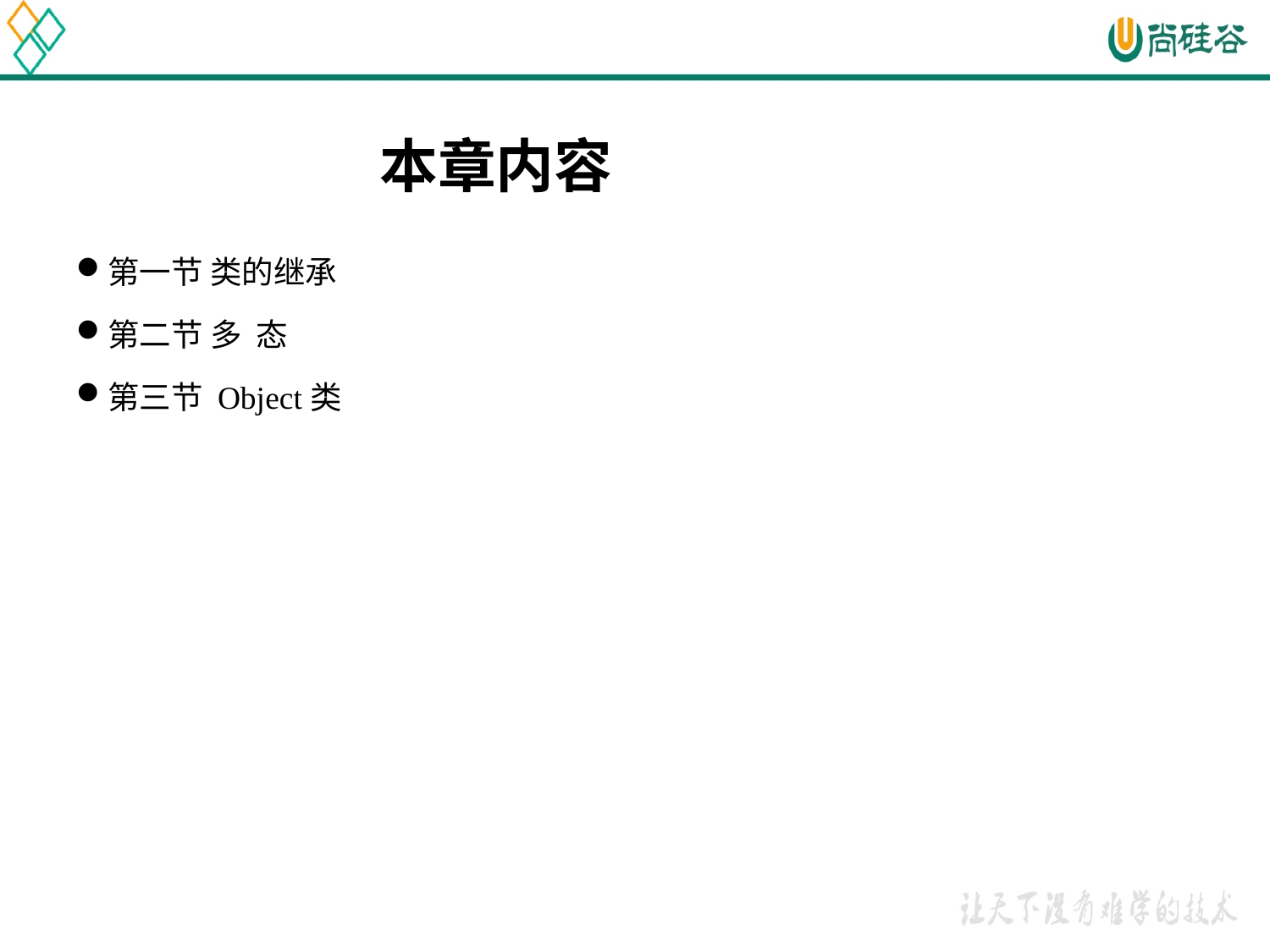

# 本章内容
第一节 类的继承
第二节 多  态
第三节 Object类